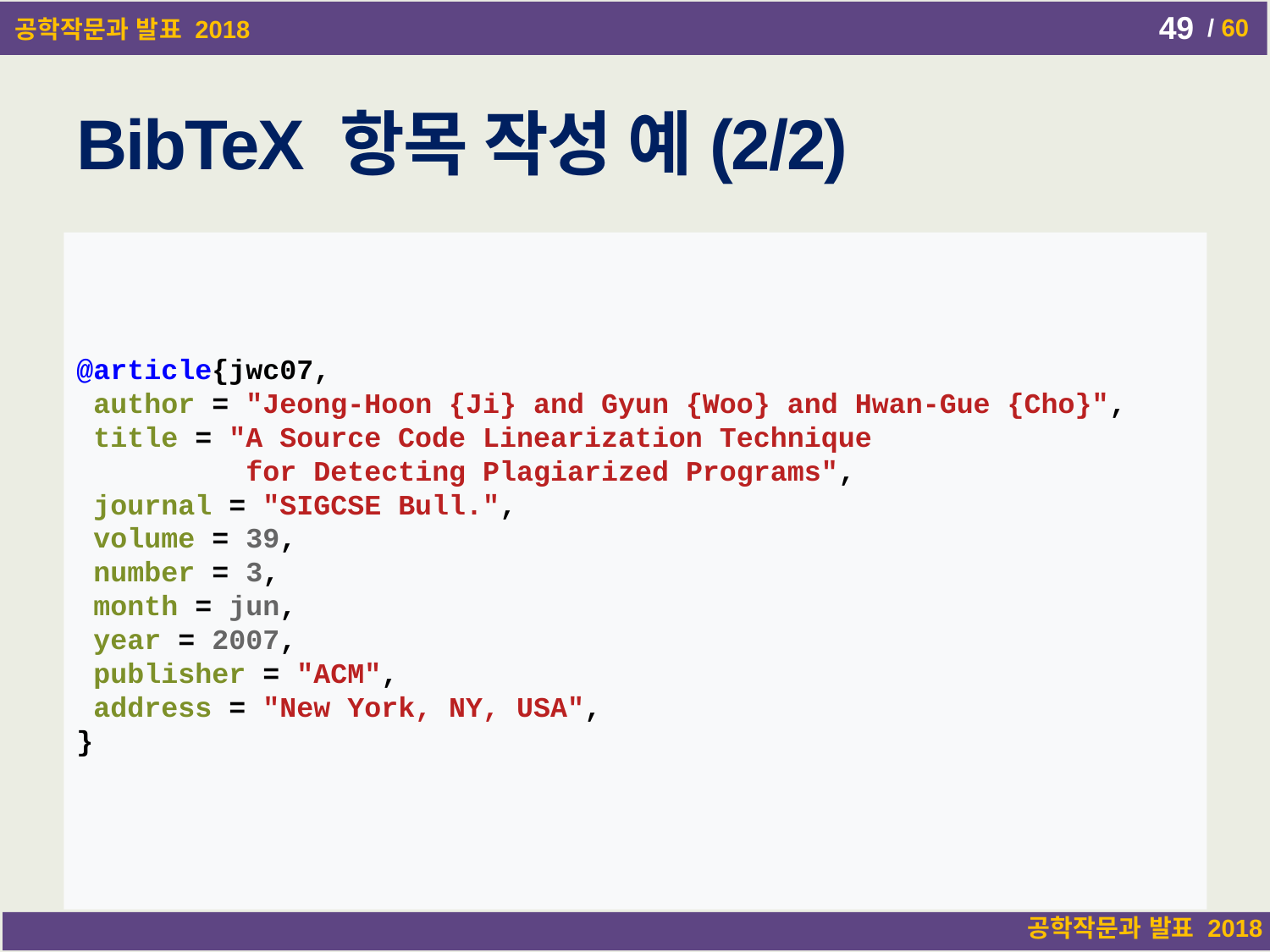

Writing and Presentation
49
# BibTeX 항목 작성 예(2/2)
@article{jwc07,
 author = "Jeong-Hoon {Ji} and Gyun {Woo} and Hwan-Gue {Cho}",
 title = "A Source Code Linearization Technique
          for Detecting Plagiarized Programs",
 journal = "SIGCSE Bull.",
 volume = 39,
 number = 3,
 month = jun,
 year = 2007,
 publisher = "ACM",
 address = "New York, NY, USA",
}